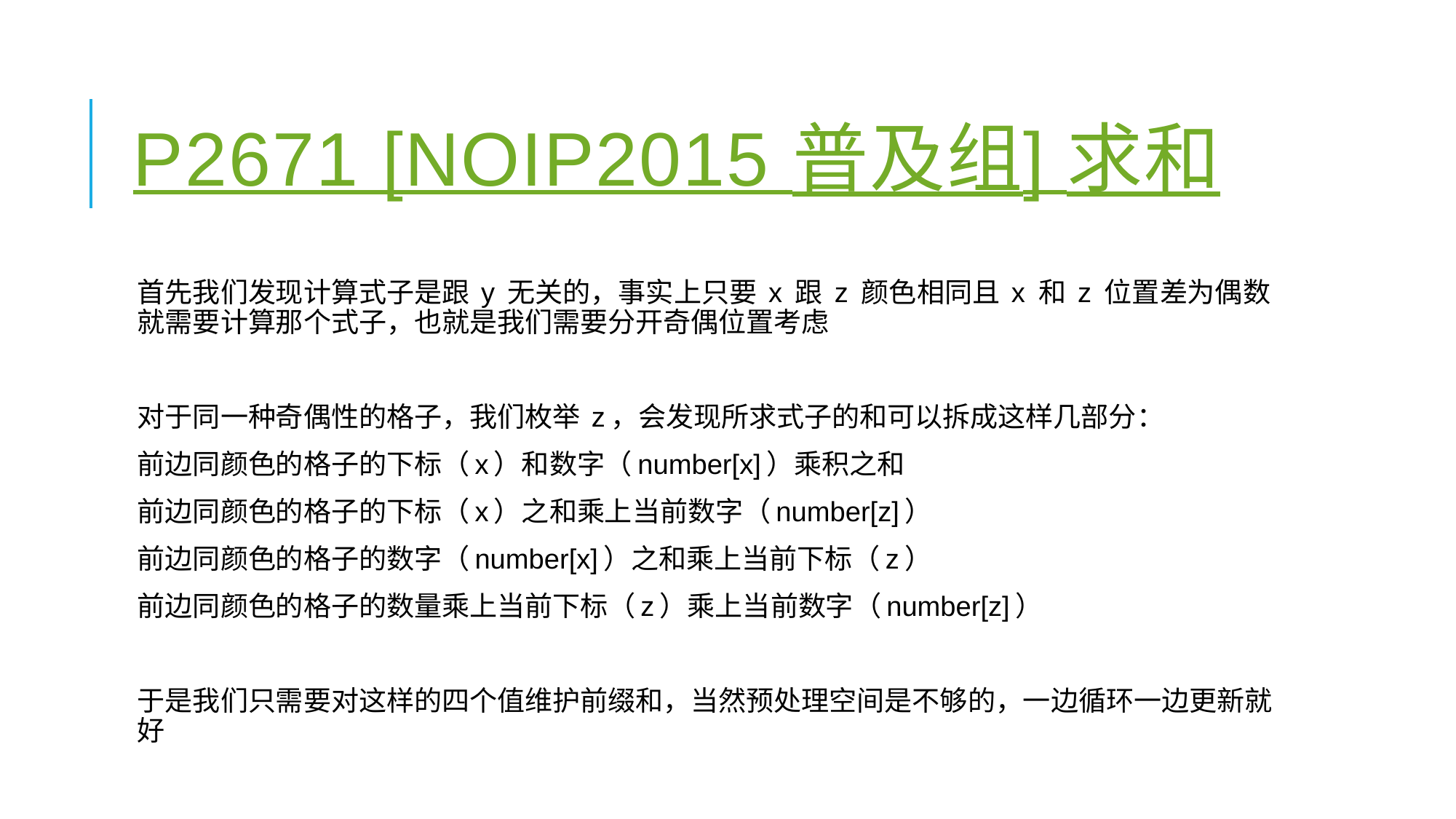

# P2671 [NOIP2015 普及组] 求和
首先我们发现计算式子是跟 y 无关的，事实上只要 x 跟 z 颜色相同且 x 和 z 位置差为偶数就需要计算那个式子，也就是我们需要分开奇偶位置考虑

对于同一种奇偶性的格子，我们枚举 z，会发现所求式子的和可以拆成这样几部分：
前边同颜色的格子的下标（x）和数字（number[x]）乘积之和
前边同颜色的格子的下标（x）之和乘上当前数字（number[z]）
前边同颜色的格子的数字（number[x]）之和乘上当前下标（z）
前边同颜色的格子的数量乘上当前下标（z）乘上当前数字（number[z]）

于是我们只需要对这样的四个值维护前缀和，当然预处理空间是不够的，一边循环一边更新就好